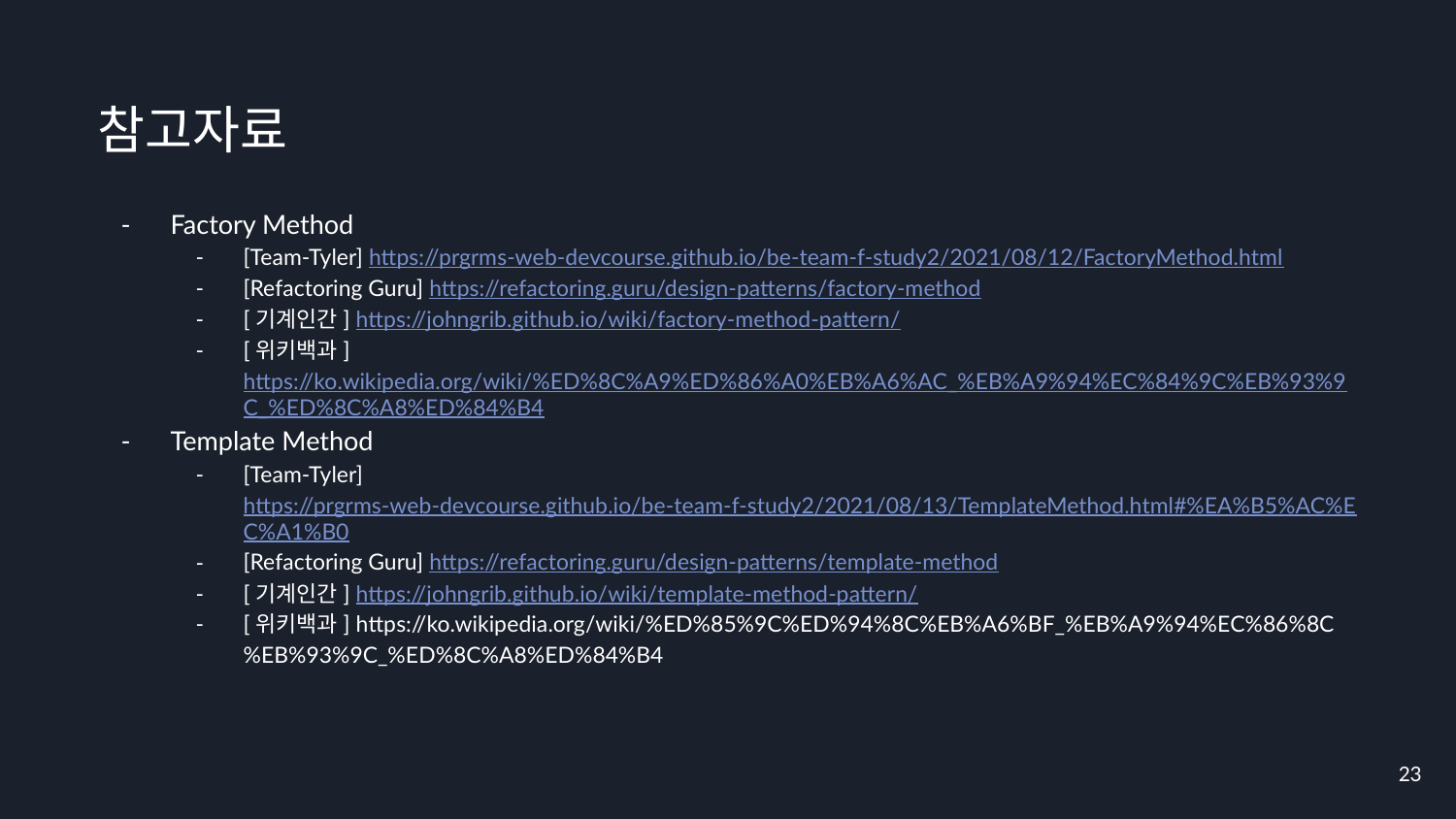

참고자료
Factory Method
[Team-Tyler] https://prgrms-web-devcourse.github.io/be-team-f-study2/2021/08/12/FactoryMethod.html
[Refactoring Guru] https://refactoring.guru/design-patterns/factory-method
[기계인간] https://johngrib.github.io/wiki/factory-method-pattern/
[위키백과] https://ko.wikipedia.org/wiki/%ED%8C%A9%ED%86%A0%EB%A6%AC_%EB%A9%94%EC%84%9C%EB%93%9C_%ED%8C%A8%ED%84%B4
Template Method
[Team-Tyler] https://prgrms-web-devcourse.github.io/be-team-f-study2/2021/08/13/TemplateMethod.html#%EA%B5%AC%EC%A1%B0
[Refactoring Guru] https://refactoring.guru/design-patterns/template-method
[기계인간] https://johngrib.github.io/wiki/template-method-pattern/
[위키백과] https://ko.wikipedia.org/wiki/%ED%85%9C%ED%94%8C%EB%A6%BF_%EB%A9%94%EC%86%8C%EB%93%9C_%ED%8C%A8%ED%84%B4
23